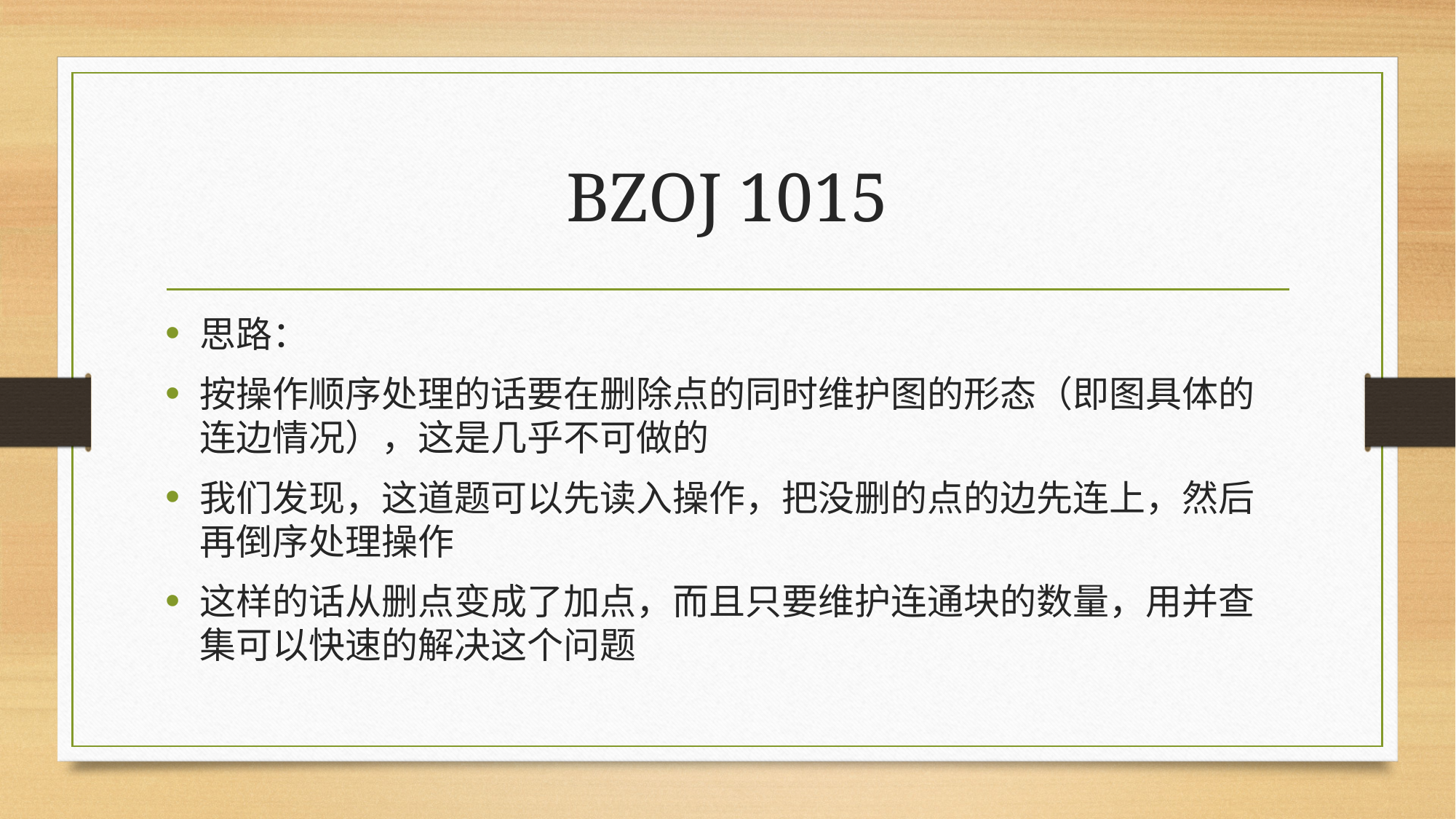

# BZOJ 1015
思路：
按操作顺序处理的话要在删除点的同时维护图的形态（即图具体的连边情况），这是几乎不可做的
我们发现，这道题可以先读入操作，把没删的点的边先连上，然后再倒序处理操作
这样的话从删点变成了加点，而且只要维护连通块的数量，用并查集可以快速的解决这个问题